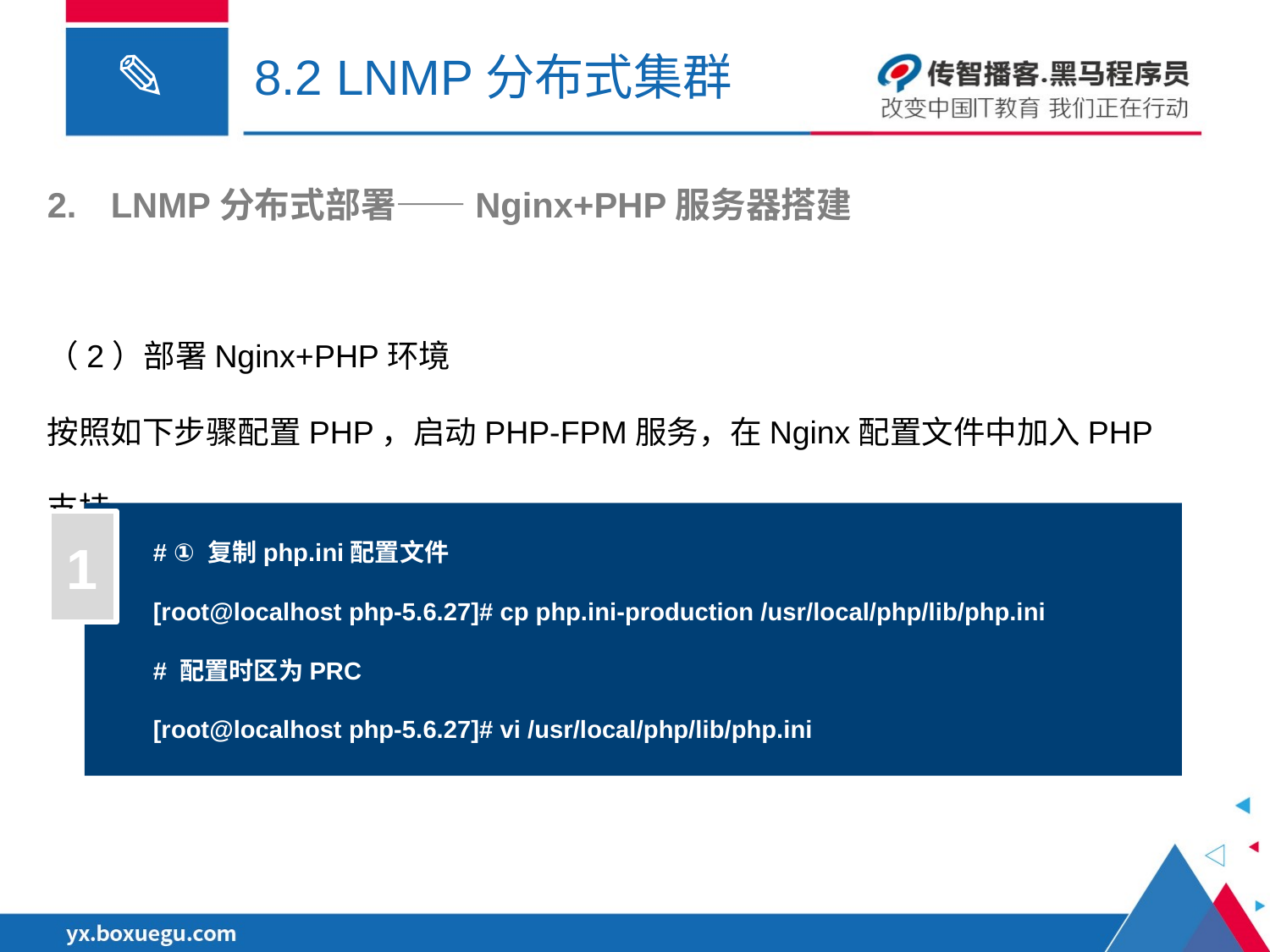

# 8.2 LNMP分布式集群
LNMP分布式部署——Nginx+PHP服务器搭建
（2）部署Nginx+PHP环境
按照如下步骤配置PHP，启动PHP-FPM服务，在Nginx配置文件中加入PHP支持。
# ① 复制php.ini配置文件
[root@localhost php-5.6.27]# cp php.ini-production /usr/local/php/lib/php.ini
# 配置时区为PRC
[root@localhost php-5.6.27]# vi /usr/local/php/lib/php.ini

1